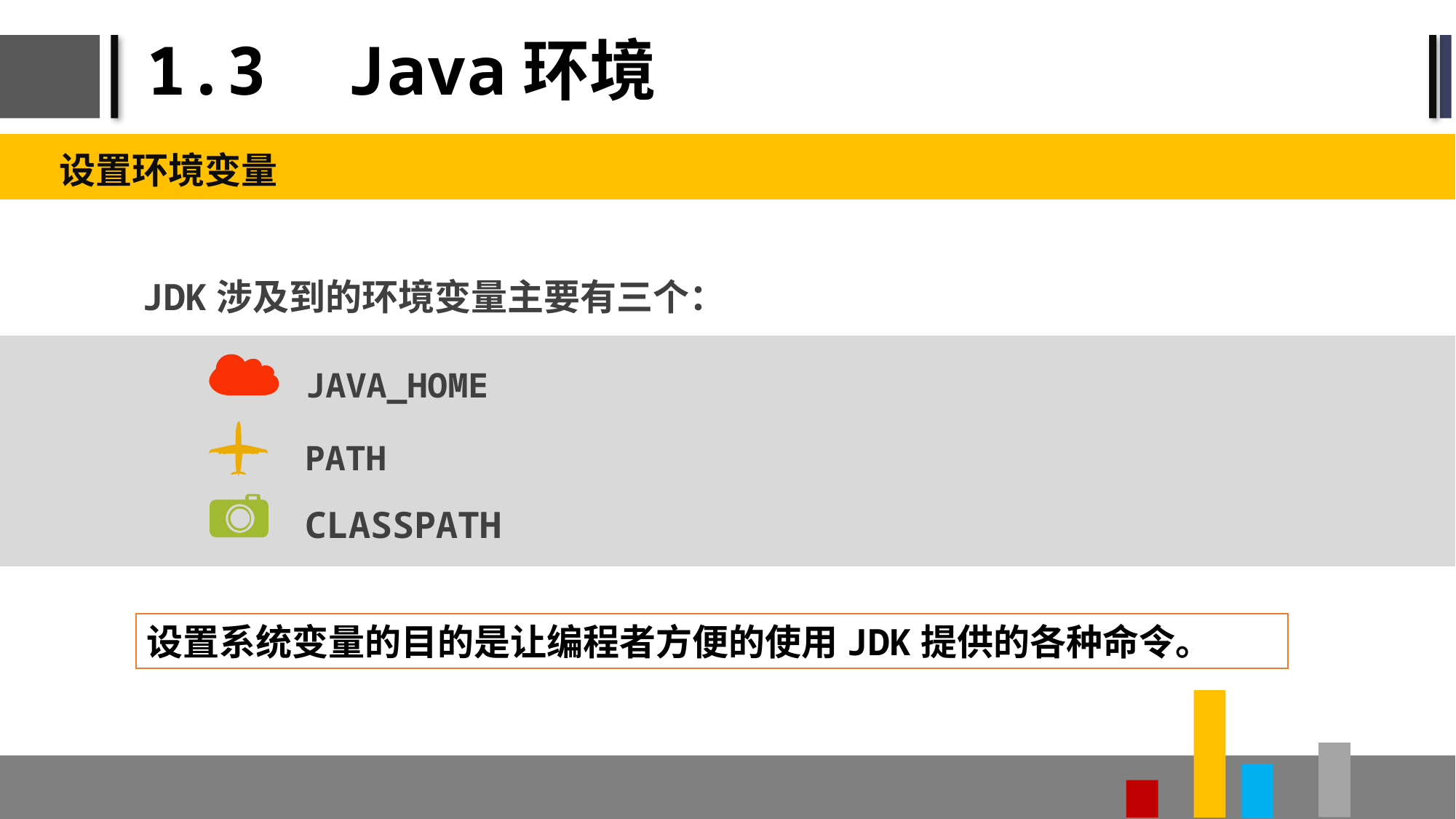

# 1.3  Java环境
设置环境变量

JDK涉及到的环境变量主要有三个：

JAVA_HOME

PATH
CLASSPATH

设置系统变量的目的是让编程者方便的使用JDK提供的各种命令。